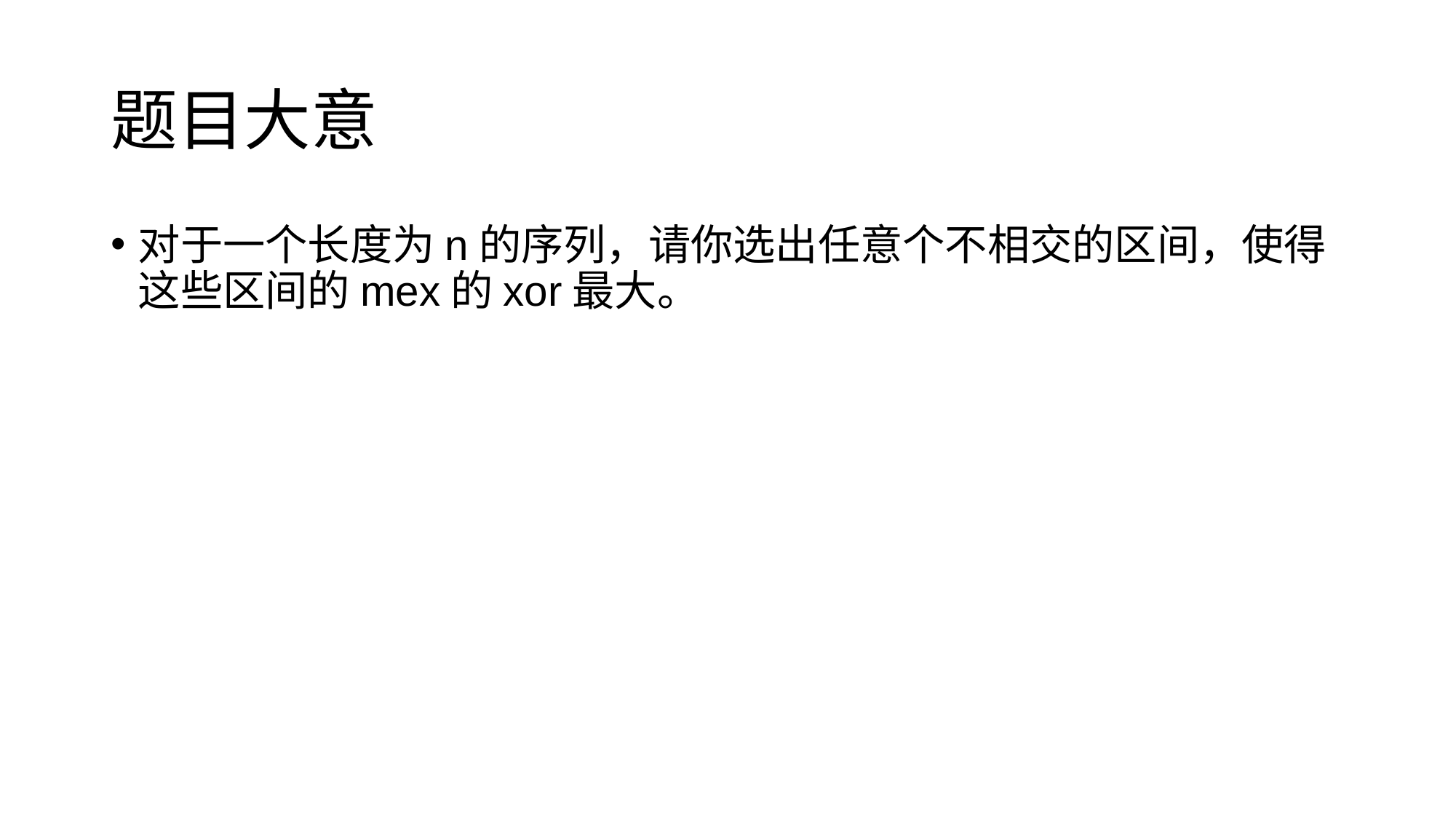

# 题目大意
对于一个长度为n的序列，请你选出任意个不相交的区间，使得这些区间的mex的xor最大。